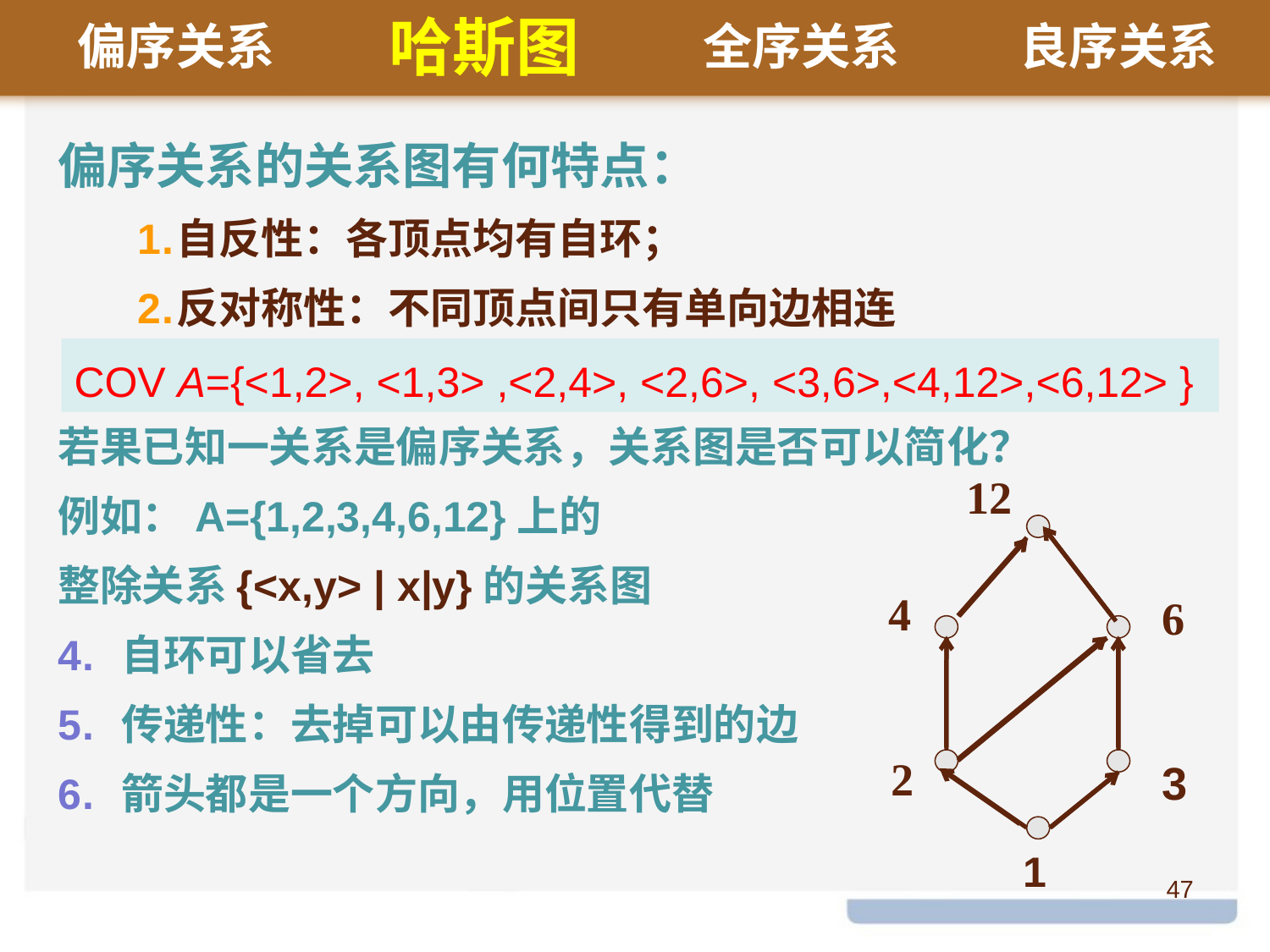

偏序关系
哈斯图
全序关系
良序关系
偏序关系的关系图有何特点：
自反性：各顶点均有自环；
反对称性：不同顶点间只有单向边相连
传递性：顶点分层次，层侧之间有单向性。
若果已知一关系是偏序关系，关系图是否可以简化？
例如：A={1,2,3,4,6,12}上的
整除关系{<x,y> | x|y}的关系图
自环可以省去
传递性：去掉可以由传递性得到的边
箭头都是一个方向，用位置代替

COV A={<1,2>, <1,3> ,<2,4>, <2,6>, <3,6>,<4,12>,<6,12> }
12

4
6

2

1
3

47